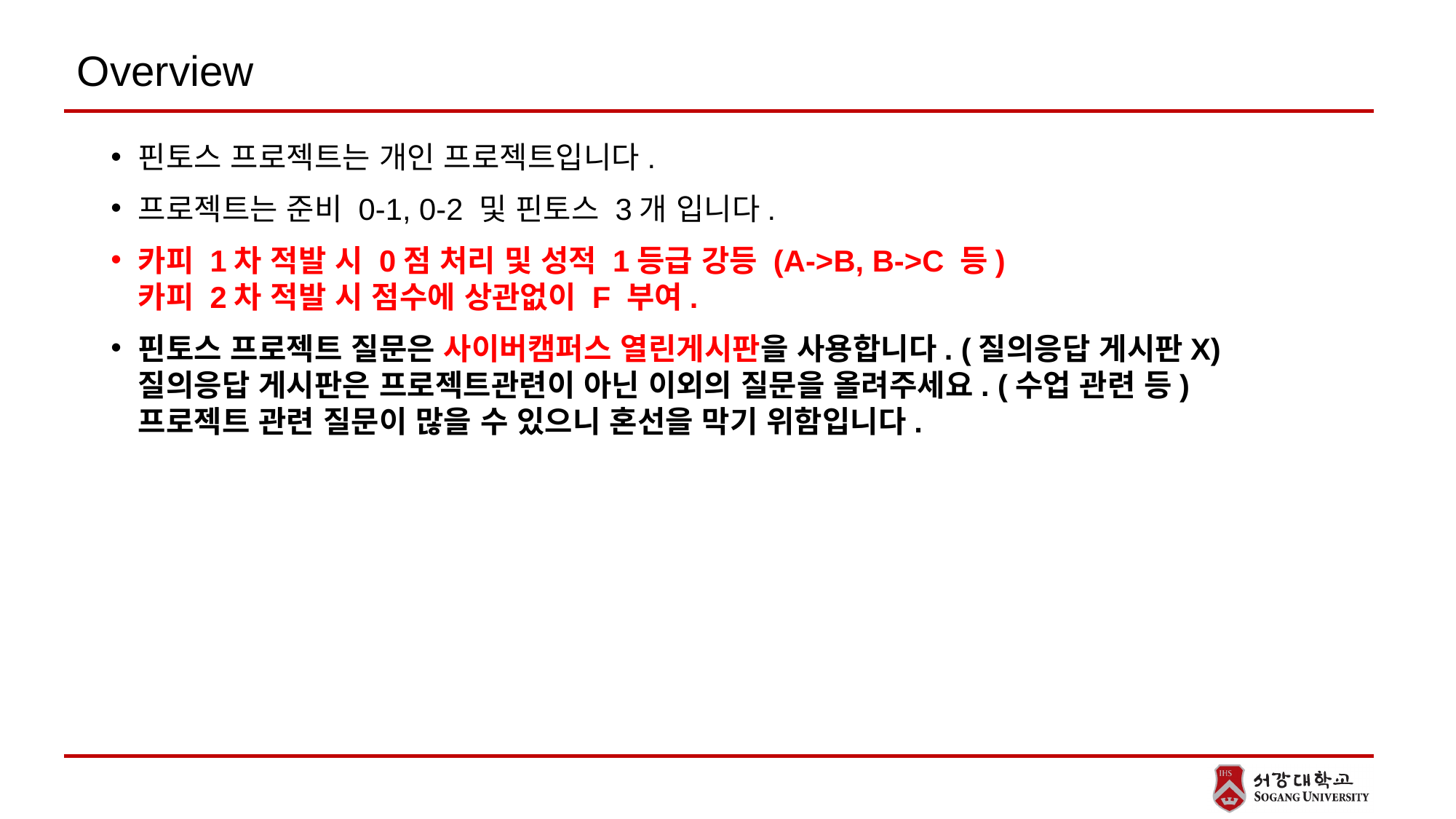

# Overview
핀토스 프로젝트는 개인 프로젝트입니다.
프로젝트는 준비 0-1, 0-2 및 핀토스 3개 입니다.
카피 1차 적발 시 0점 처리 및 성적 1등급 강등 (A->B, B->C 등)
카피 2차 적발 시 점수에 상관없이 F 부여.
핀토스 프로젝트 질문은 사이버캠퍼스 열린게시판을 사용합니다. (질의응답 게시판X)
질의응답 게시판은 프로젝트관련이 아닌 이외의 질문을 올려주세요. (수업 관련 등)
프로젝트 관련 질문이 많을 수 있으니 혼선을 막기 위함입니다.